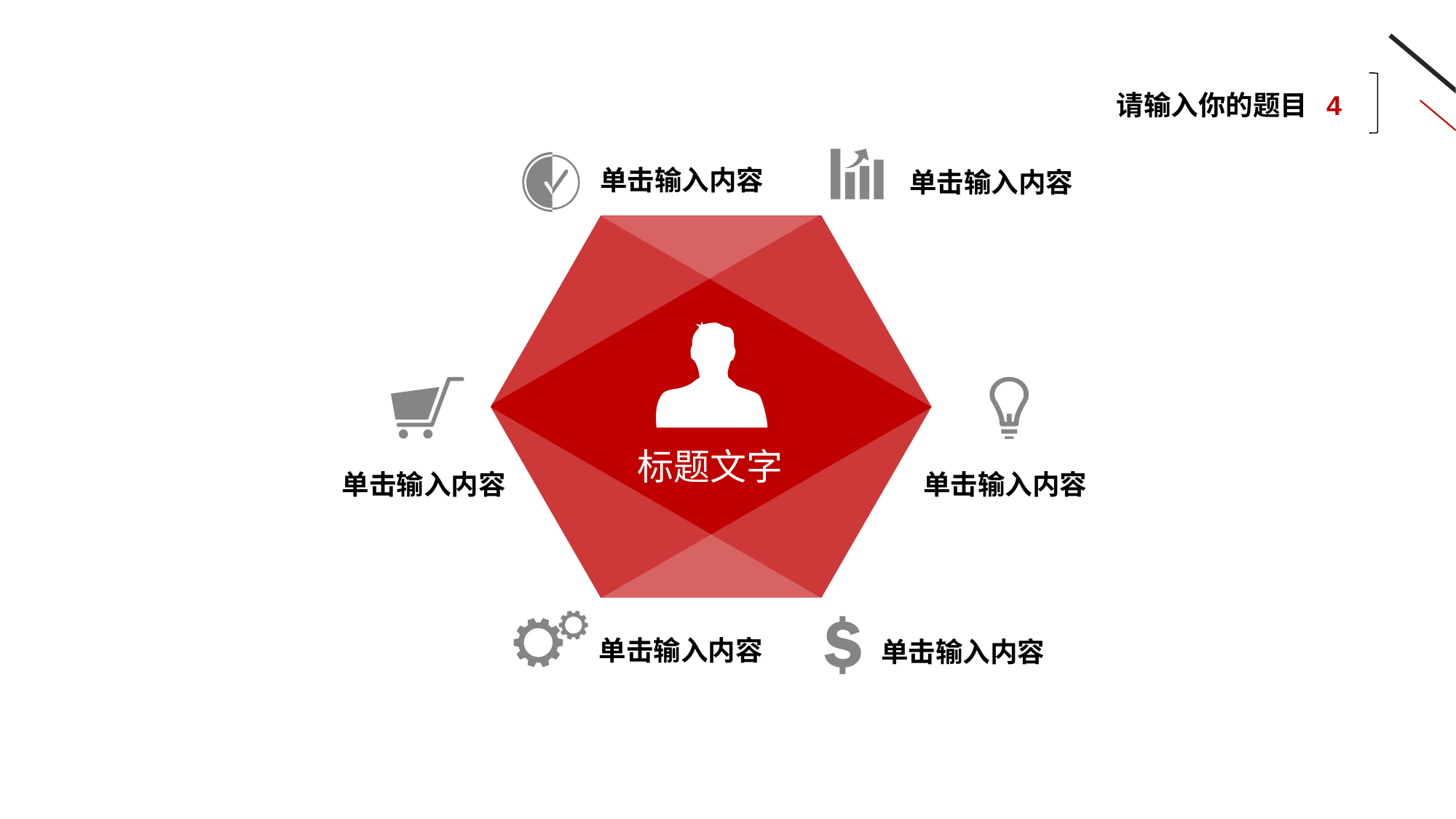

请输入你的题目  4
单击输入内容
单击输入内容

标题文字
单击输入内容
单击输入内容

单击输入内容
单击输入内容